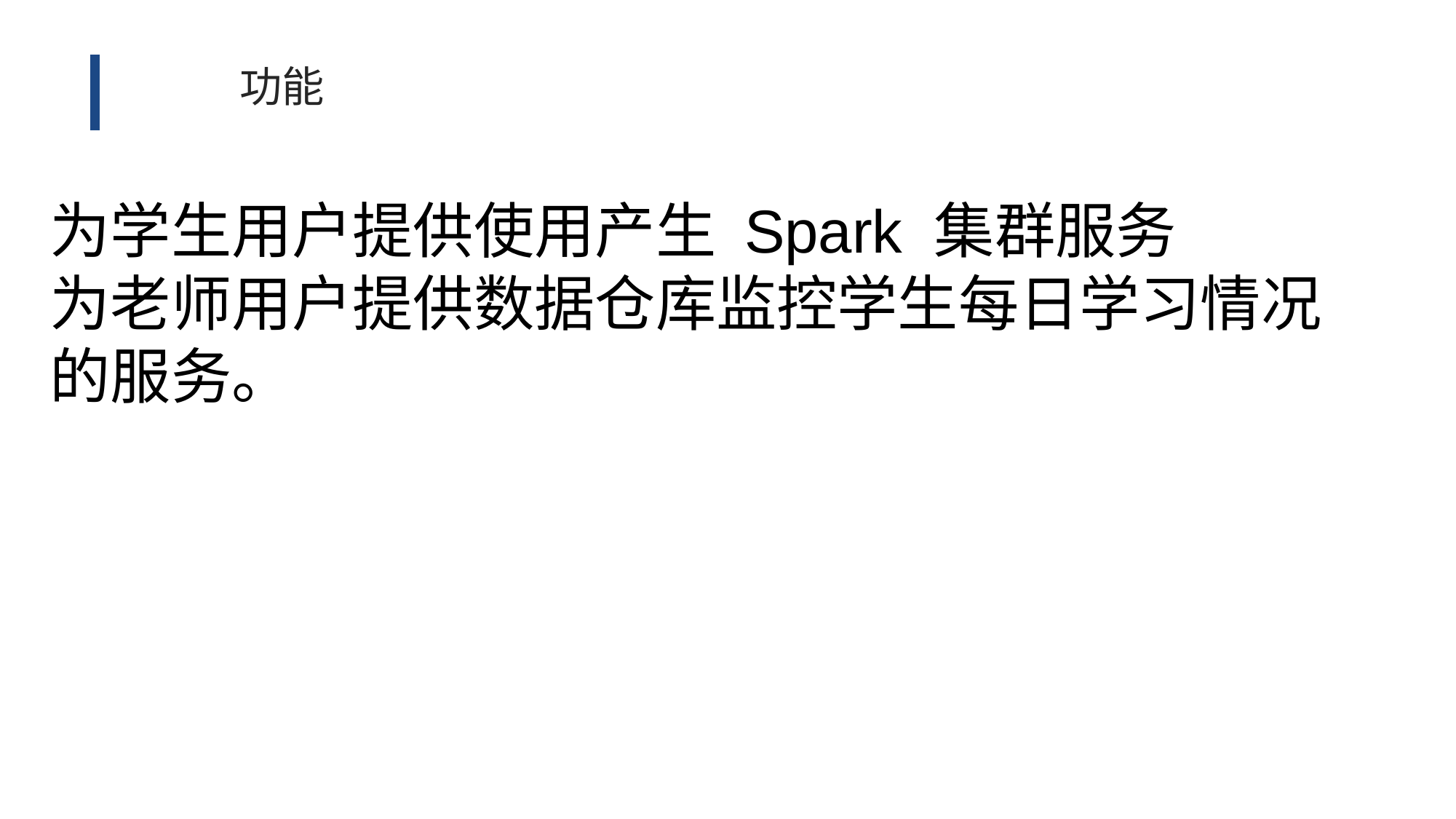

功能
为学生用户提供使用产生 Spark 集群服务
为老师用户提供数据仓库监控学生每日学习情况的服务。